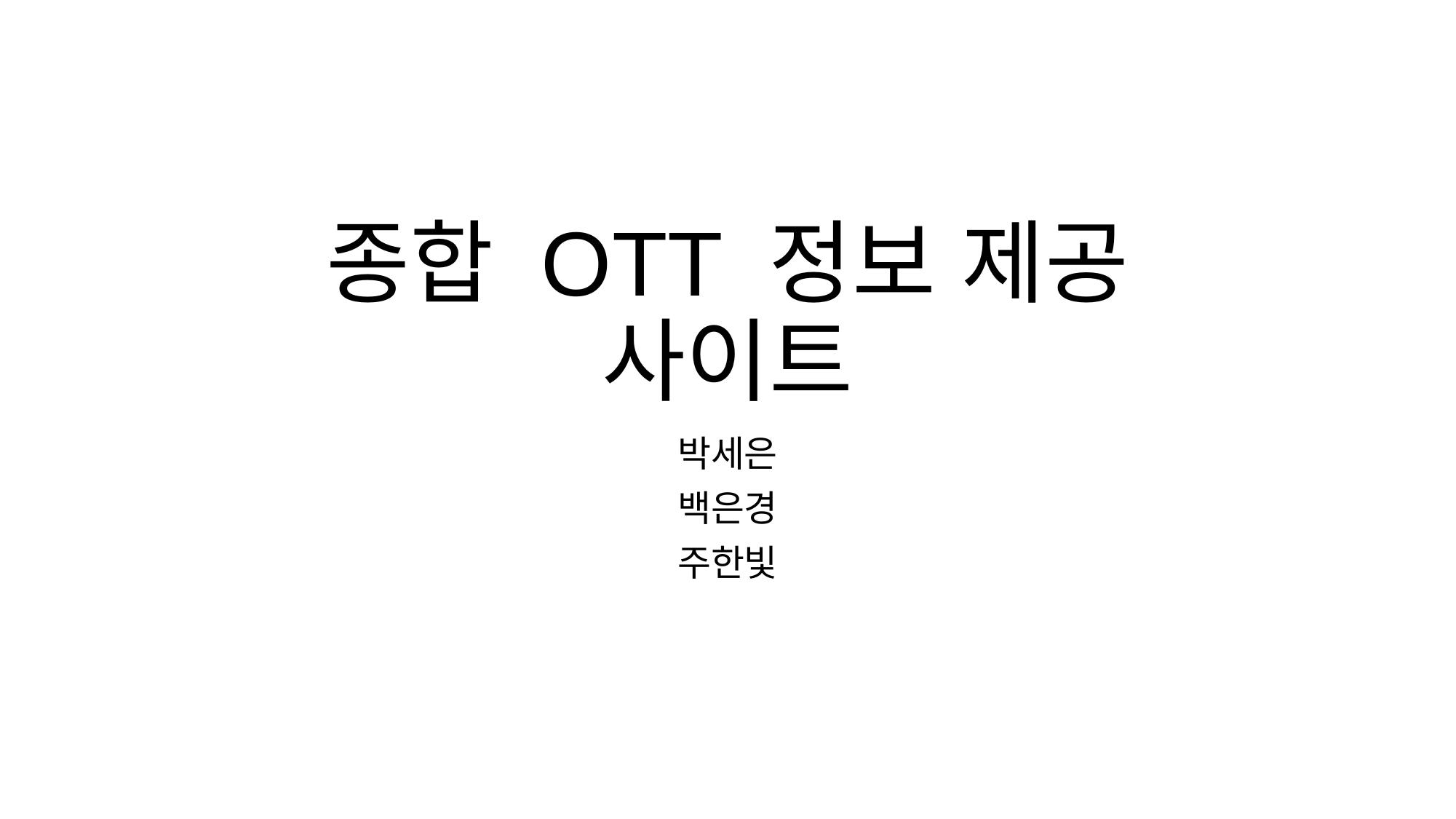

# 종합 OTT 정보 제공 사이트
박세은
백은경
주한빛